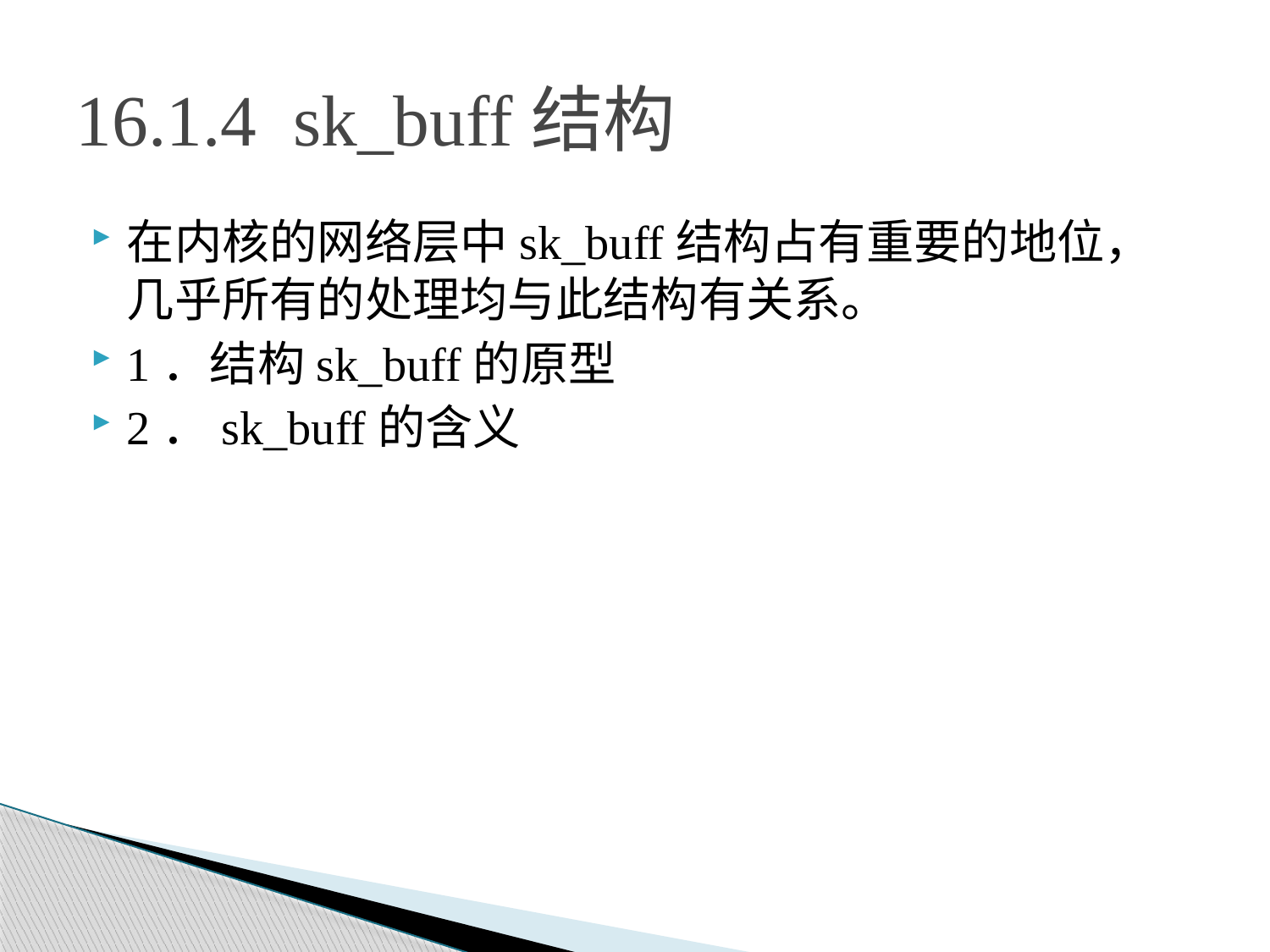

# 16.1.4  sk_buff结构
在内核的网络层中sk_buff结构占有重要的地位，几乎所有的处理均与此结构有关系。
1．结构sk_buff的原型
2．sk_buff的含义